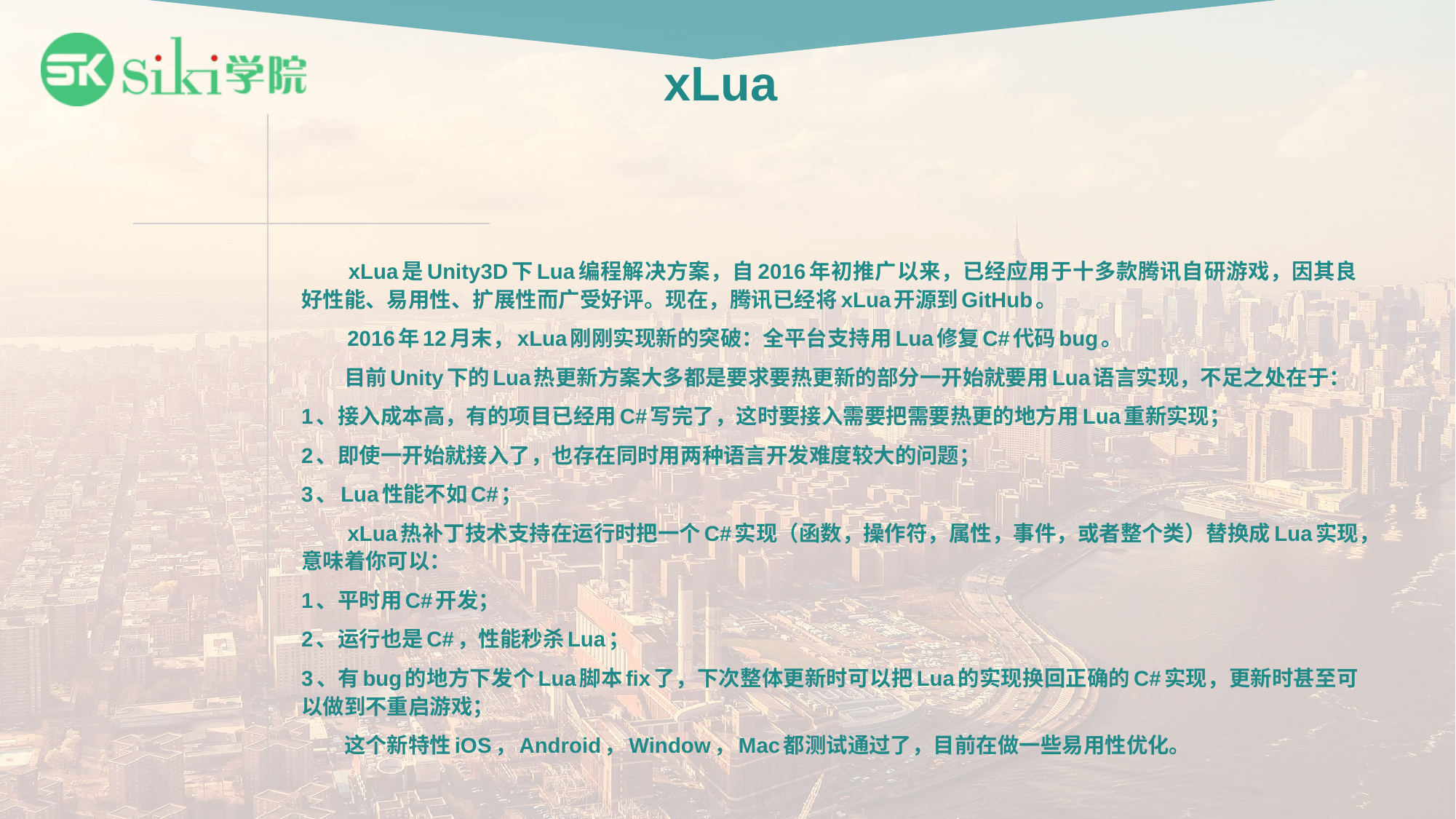

# xLua
　　xLua是Unity3D下Lua编程解决方案，自2016年初推广以来，已经应用于十多款腾讯自研游戏，因其良好性能、易用性、扩展性而广受好评。现在，腾讯已经将xLua开源到GitHub。
　　2016年12月末，xLua刚刚实现新的突破：全平台支持用Lua修复C#代码bug。
　　目前Unity下的Lua热更新方案大多都是要求要热更新的部分一开始就要用Lua语言实现，不足之处在于：
1、接入成本高，有的项目已经用C#写完了，这时要接入需要把需要热更的地方用Lua重新实现；
2、即使一开始就接入了，也存在同时用两种语言开发难度较大的问题；
3、Lua性能不如C#；
　　xLua热补丁技术支持在运行时把一个C#实现（函数，操作符，属性，事件，或者整个类）替换成Lua实现，意味着你可以：
1、平时用C#开发；
2、运行也是C#，性能秒杀Lua；
3、有bug的地方下发个Lua脚本fix了，下次整体更新时可以把Lua的实现换回正确的C#实现，更新时甚至可以做到不重启游戏；
　　这个新特性iOS，Android，Window，Mac都测试通过了，目前在做一些易用性优化。